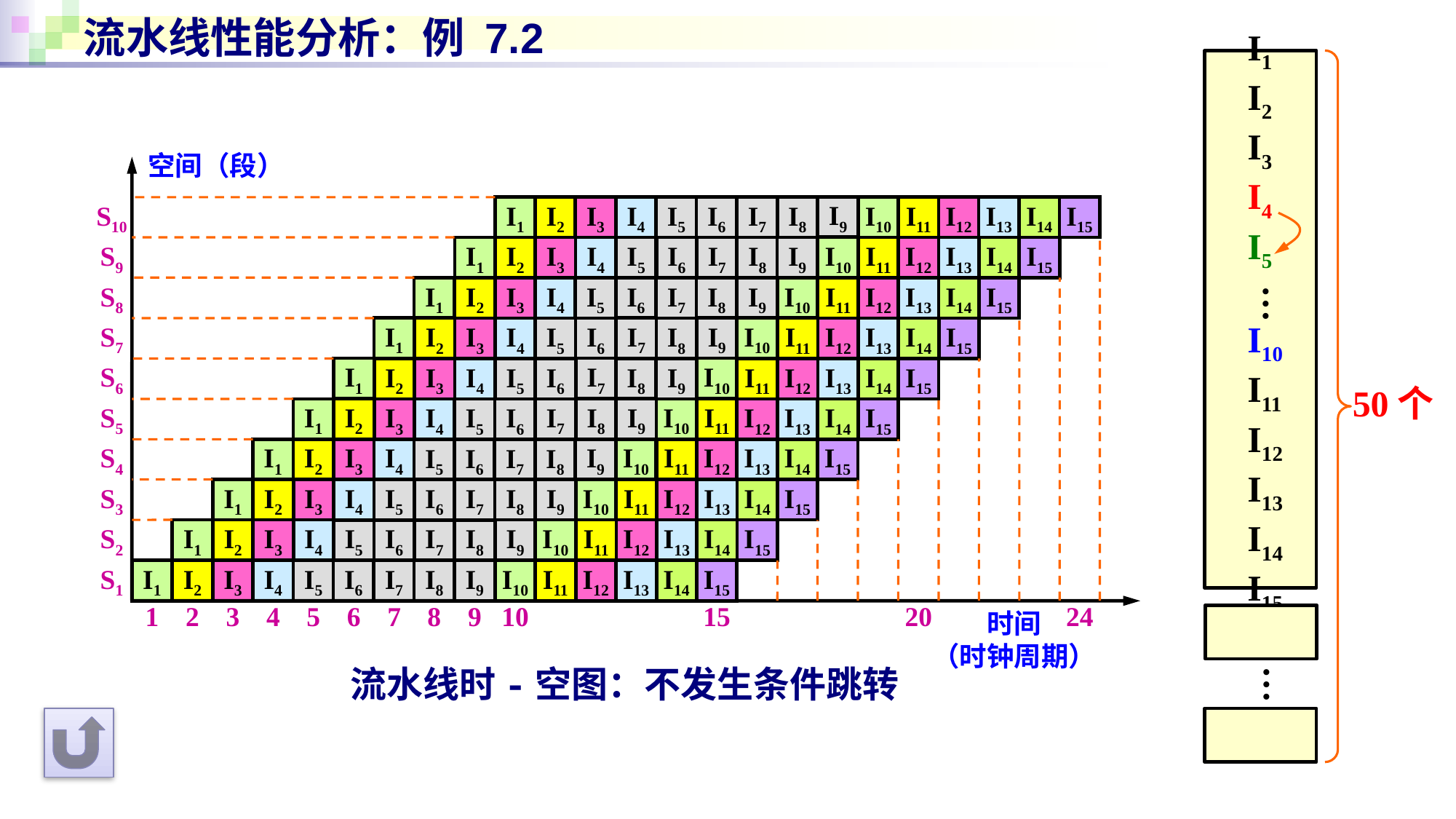

# 流水线性能分析：例 7.2
I1
I2
I3
I4
I5

I10
I11
I12
I13
I14
I15

…
50个

…

空间（段）

I9
I7
I8
S10

I1
I2
I3
I4
I5
I6
I10
I11
I12
I13
I14
I15
S9

I1
I2
I3
I4
I5
I6
I7
I8
I9
I10
I11
I12
I13
I14
I15
S8

I1
I9
I10
I2
I3
I4
I5
I6
I7
I8
I11
I12
I13
I14
I15
S7
I1
I7
I9
I10

I2
I3
I4
I5
I6
I8
I11
I12
I13
I14
I15
S6
I1
I7
I10

I3
I4
I5
I6
I8
I9
I12
I13
I14
I15
I2
I11
I9
S5

I1
I2
I7
I8
I10
I11
I3
I4
I5
I6
I12
I13
I14
I15

S4

I1
I2
I3
I4
I5
I6
I7
I8
I9
I10
I11
I12
I13
I14
I15

S3

I1
I2
I3
I4
I9
I10
I11
I12
I13
I14
I15
I5
I6
I7
I8

S2

I1
I2
I3
I4
I9
I10
I11
I12
I13
I14
I15
I5
I6
I7
I8

S1
I1
I2
I3
I4
I9
I10
I11
I12
I13
I14
I15

I5
I6
I7
I8

1
2
3
4
5
6
7
8
9
10
15
20
24

时间
（时钟周期）
流水线时-空图：不发生条件跳转